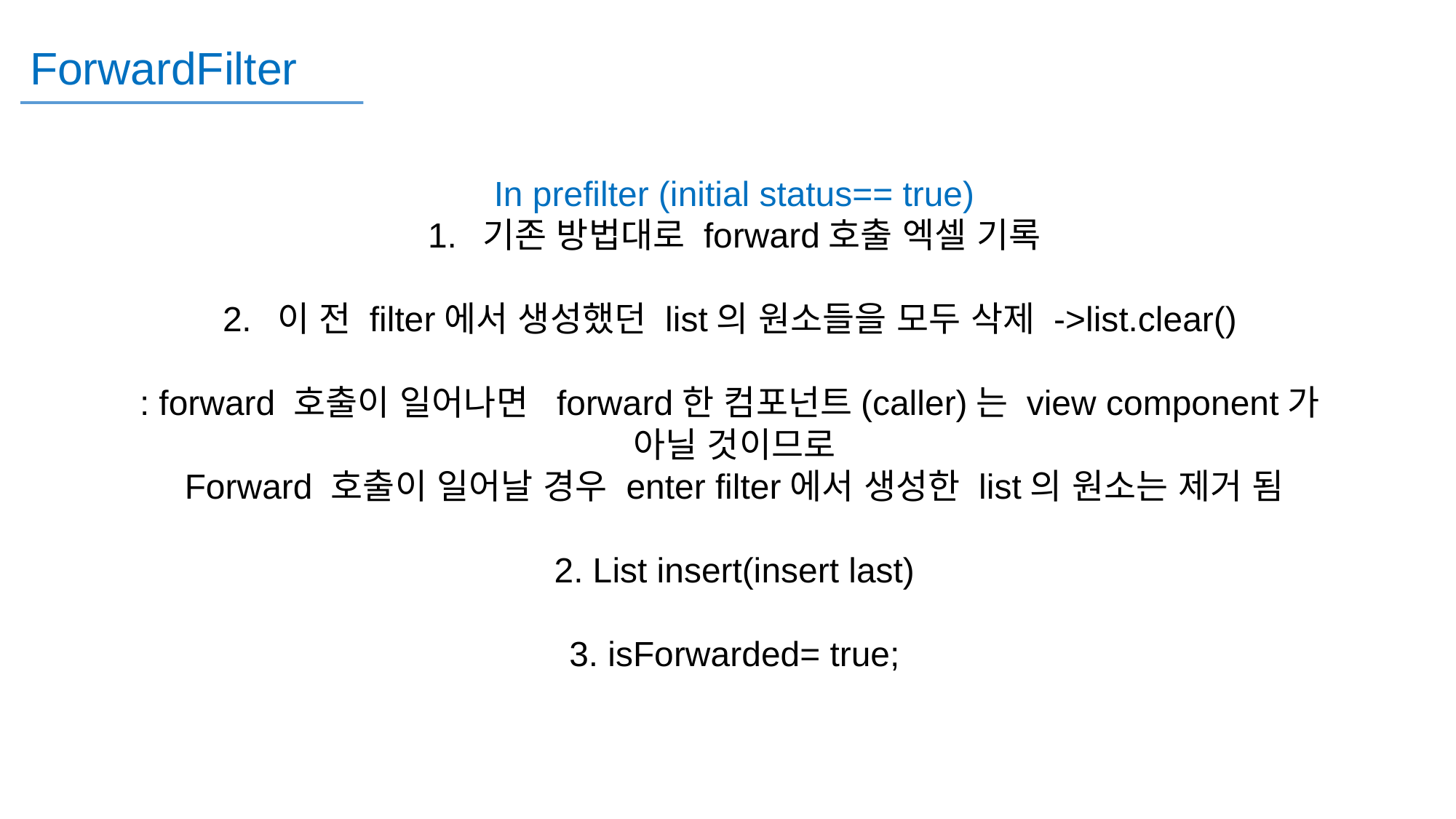

ForwardFilter

In prefilter (initial status== true)
기존 방법대로 forward호출 엑셀 기록

이 전 filter에서 생성했던 list의 원소들을 모두 삭제 ->list.clear()

: forward 호출이 일어나면  forward한 컴포넌트(caller)는 view component가
아닐 것이므로
Forward 호출이 일어날 경우 enter filter에서 생성한 list의 원소는 제거 됨

2. List insert(insert last)

3. isForwarded= true;